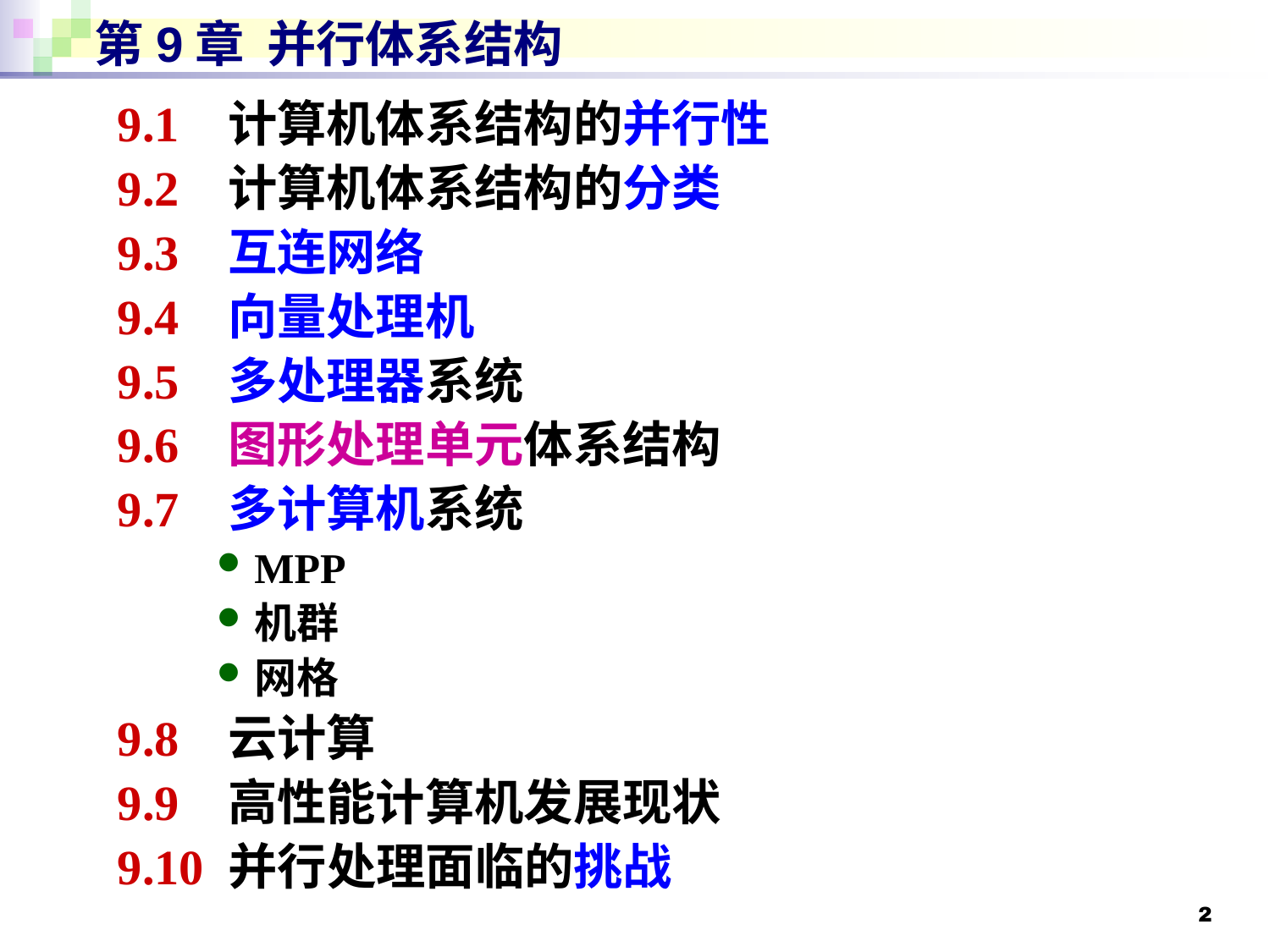

# 第9章  并行体系结构
9.1   计算机体系结构的并行性
9.2   计算机体系结构的分类
9.3   互连网络
9.4   向量处理机
9.5   多处理器系统
9.6   图形处理单元体系结构
9.7   多计算机系统
MPP
机群
网格
9.8   云计算
9.9   高性能计算机发展现状
9.10 并行处理面临的挑战
2